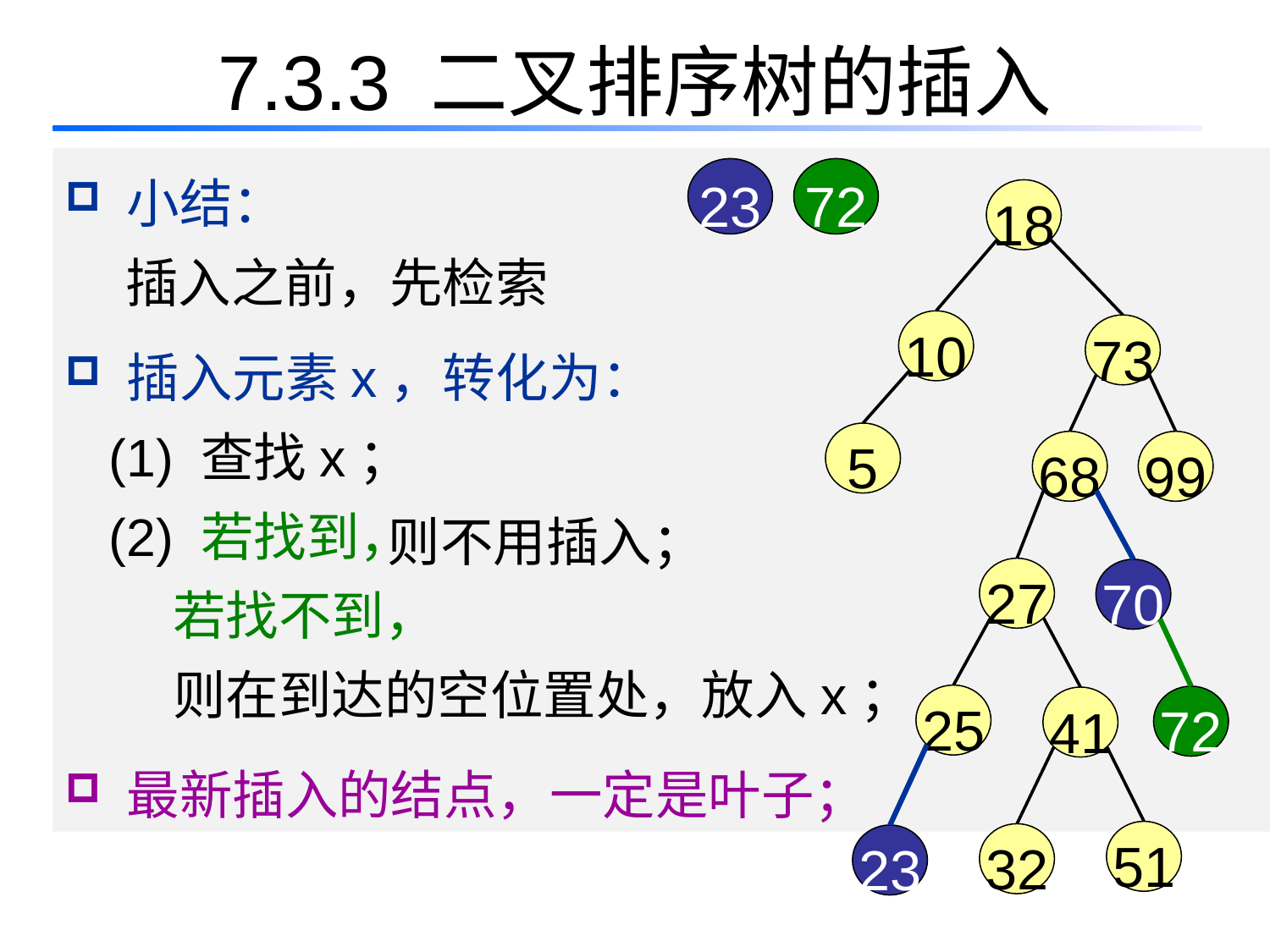

# 7.3.3 二叉排序树的插入

 小结：
    插入之前，先检索
 插入元素x，转化为：
   (1) 查找x；
   (2) 若找到，
        若找不到，
        则在到达的空位置处，放入x；
 最新插入的结点，一定是叶子；
23
72
18
10
73
5
68
99
则不用插入；
27
70
25
72
41
51
32
23